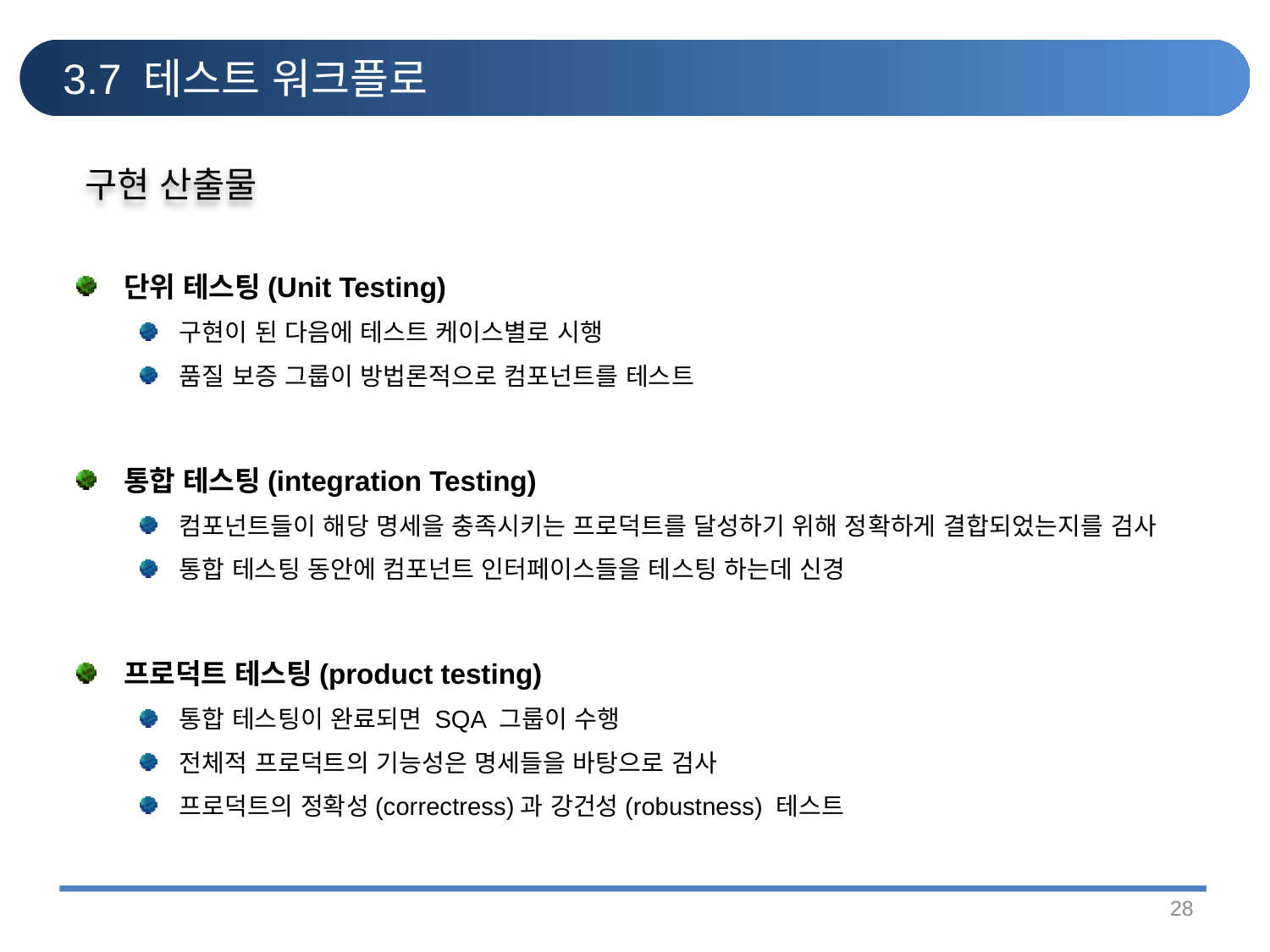

# 3.7 테스트 워크플로
구현 산출물
단위 테스팅(Unit Testing)
구현이 된 다음에 테스트 케이스별로 시행
품질 보증 그룹이 방법론적으로 컴포넌트를 테스트

통합 테스팅(integration Testing)
컴포넌트들이 해당 명세을 충족시키는 프로덕트를 달성하기 위해 정확하게 결합되었는지를 검사
통합 테스팅 동안에 컴포넌트 인터페이스들을 테스팅 하는데 신경

프로덕트 테스팅(product testing)
통합 테스팅이 완료되면 SQA 그룹이 수행
전체적 프로덕트의 기능성은 명세들을 바탕으로 검사
프로덕트의 정확성(correctress)과 강건성(robustness) 테스트

28